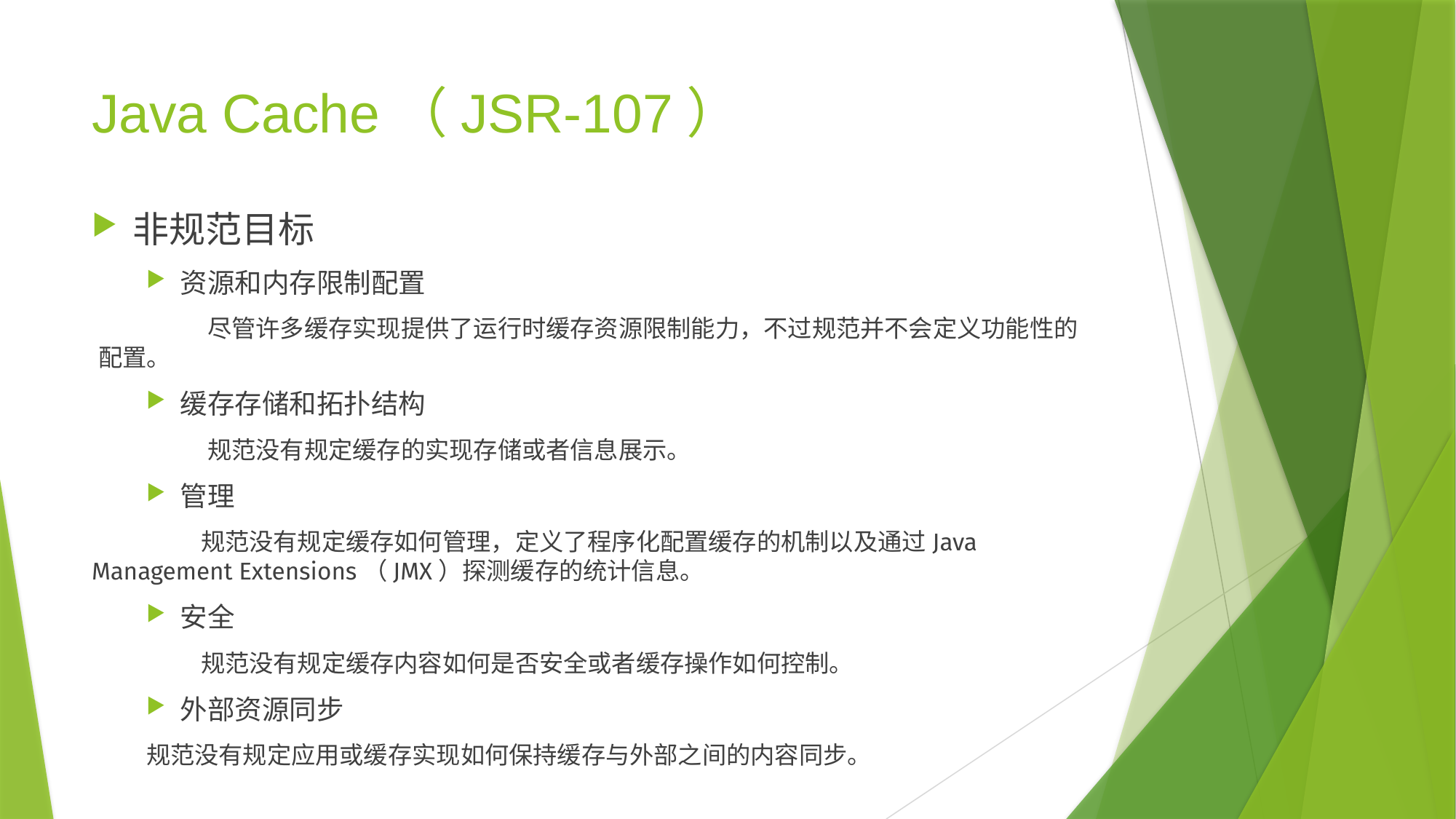

# Java Cache（JSR-107）
非规范目标
资源和内存限制配置
	尽管许多缓存实现提供了运行时缓存资源限制能力，不过规范并不会定义功能性的配置。
缓存存储和拓扑结构
	规范没有规定缓存的实现存储或者信息展示。
管理
	规范没有规定缓存如何管理，定义了程序化配置缓存的机制以及通过Java Management Extensions（JMX）探测缓存的统计信息。
安全
	规范没有规定缓存内容如何是否安全或者缓存操作如何控制。
外部资源同步
规范没有规定应用或缓存实现如何保持缓存与外部之间的内容同步。